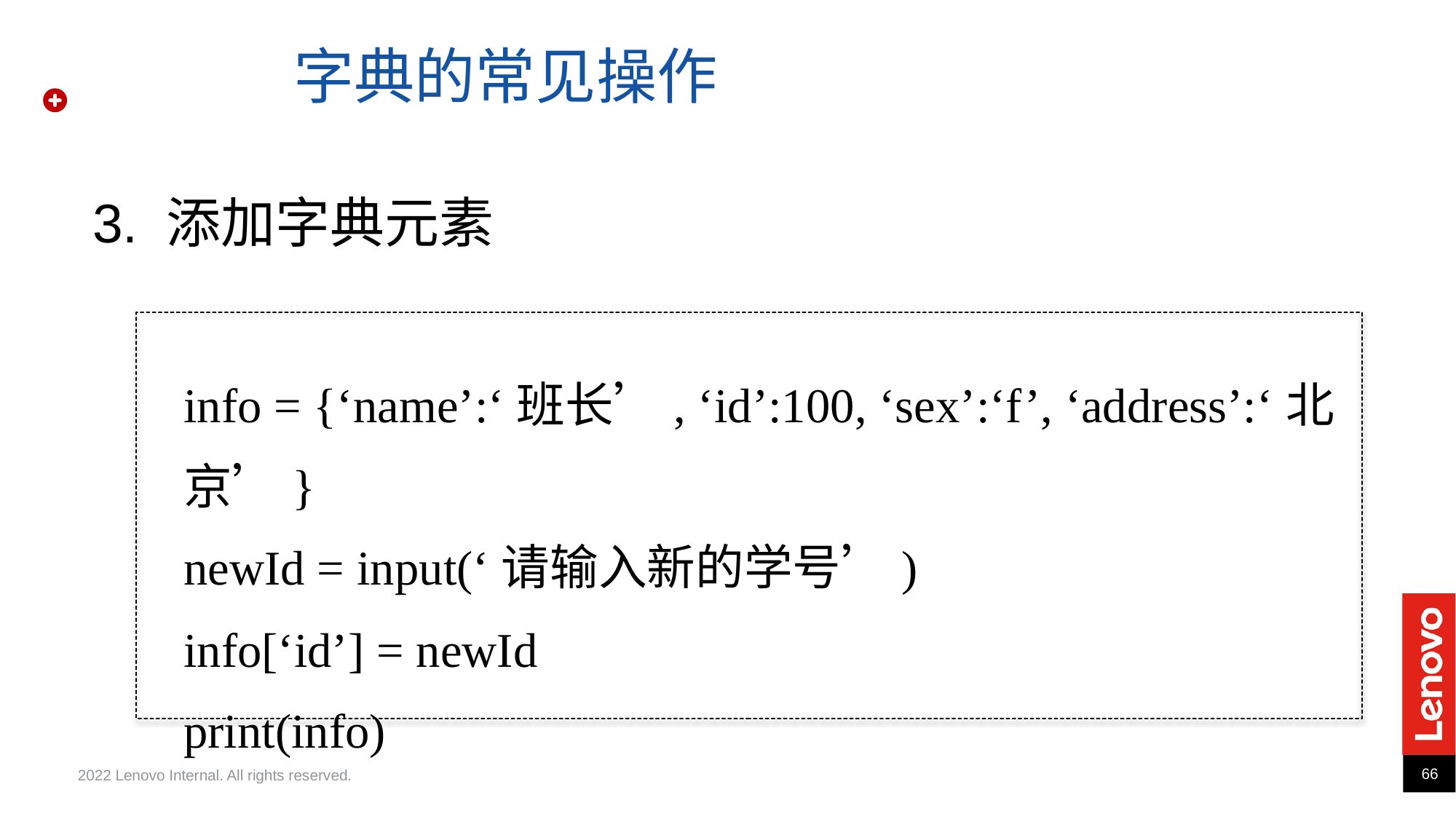

字典的常见操作
3. 添加字典元素

info = {‘name’:‘班长’, ‘id’:100, ‘sex’:‘f’, ‘address’:‘北京’}
newId = input(‘请输入新的学号’)
info[‘id’] = newId
print(info)